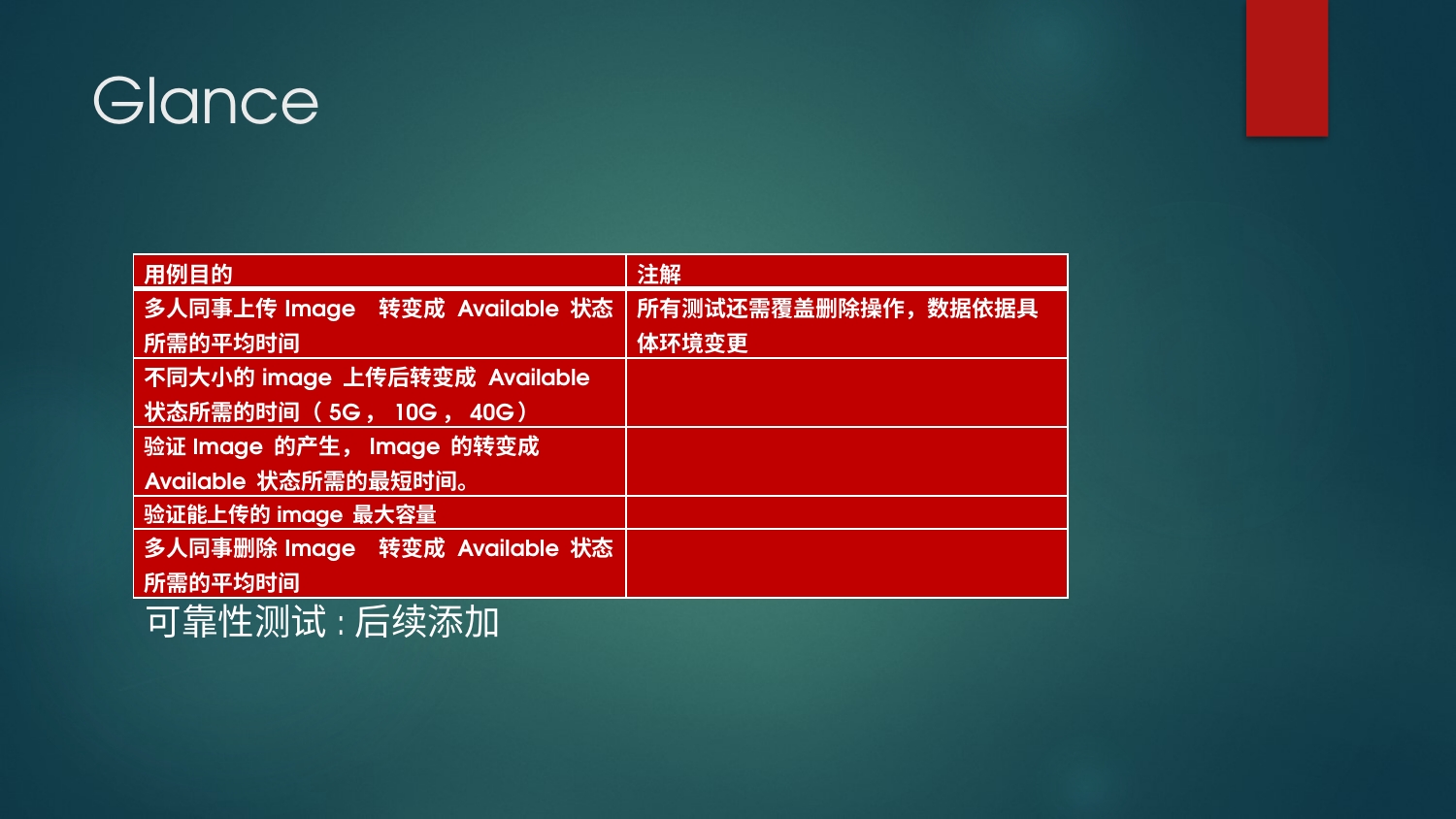

# Glance
| 用例目的 | 注解 |
| --- | --- |
| 多人同事上传Image 转变成 Available 状态所需的平均时间 | 所有测试还需覆盖删除操作，数据依据具体环境变更 |
| 不同大小的image 上传后转变成 Available 状态所需的时间（5G，10G，40G） |  |
| 验证Image 的产生，Image 的转变成 Available 状态所需的最短时间。 |  |
| 验证能上传的image 最大容量 |  |
| 多人同事删除Image 转变成 Available 状态所需的平均时间 |  |
可靠性测试:后续添加